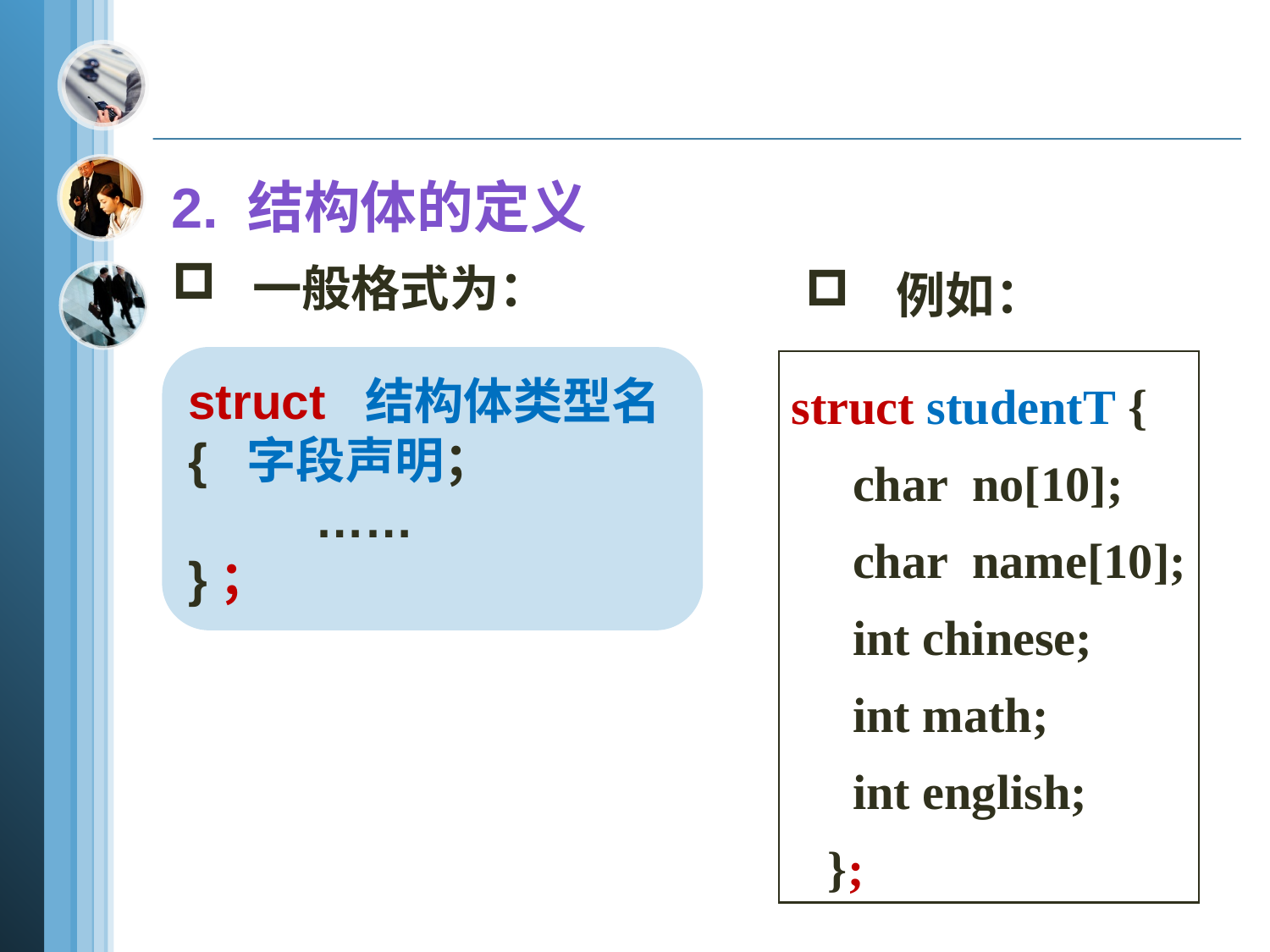

2. 结构体的定义
  一般格式为：
   例如：
struct  结构体类型名
{  字段声明；
	……
}；
struct studentT {
     char  no[10];
     char  name[10];
     int chinese;
     int math;
     int english;
   };